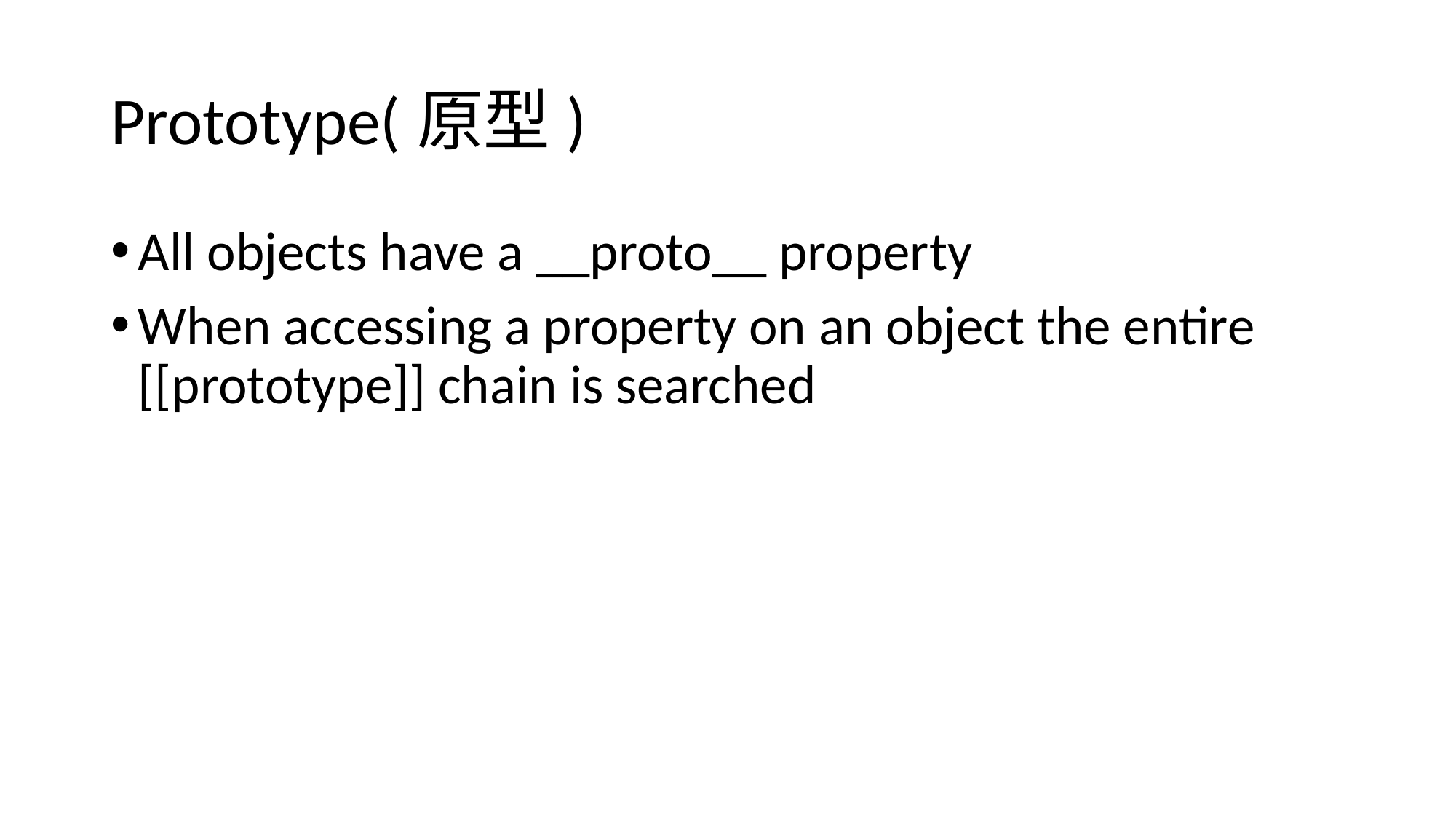

# Prototype(原型)
All objects have a __proto__ property
When accessing a property on an object the entire [[prototype]] chain is searched